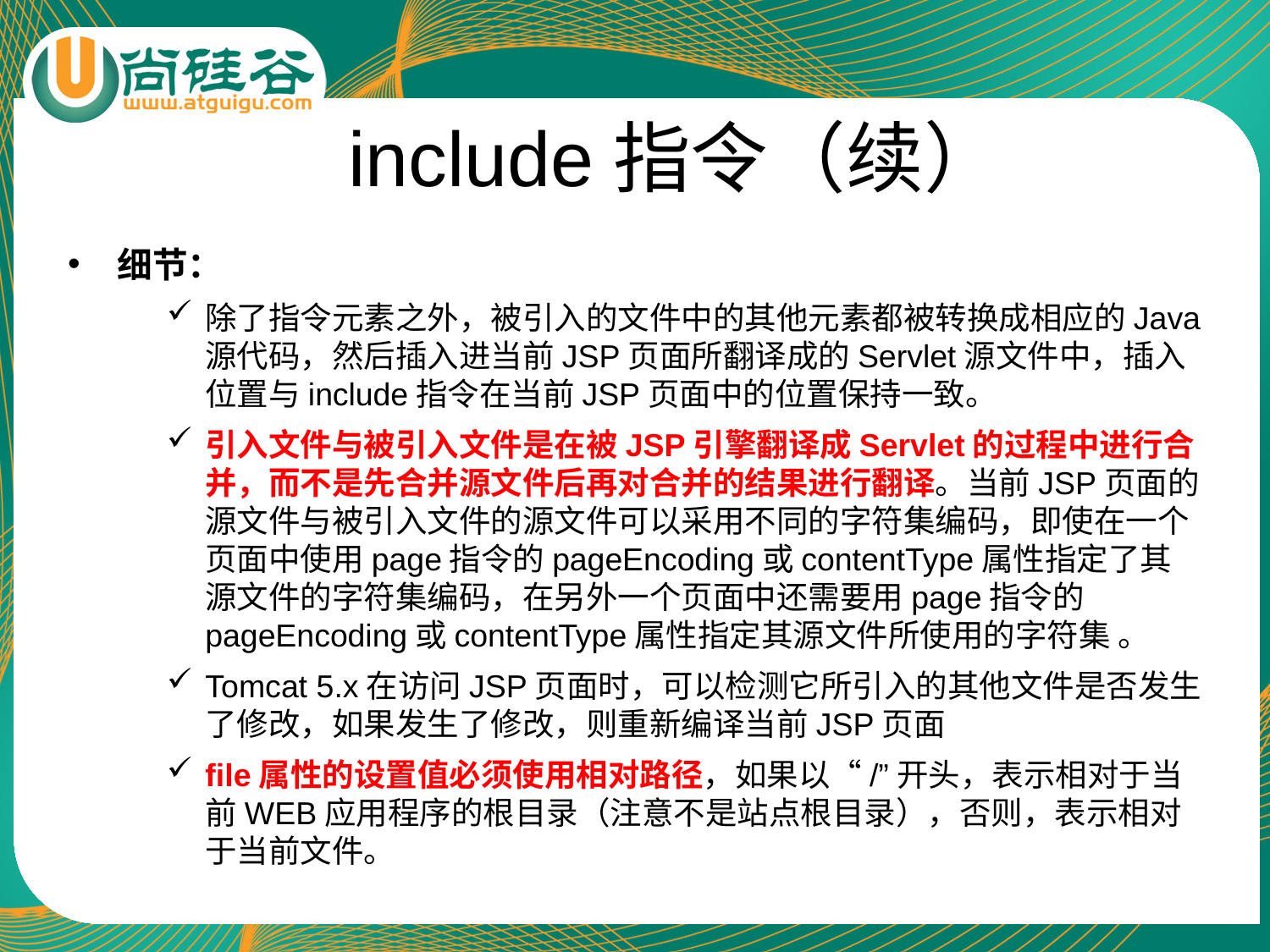

# include指令（续）
细节：
除了指令元素之外，被引入的文件中的其他元素都被转换成相应的Java源代码，然后插入进当前JSP页面所翻译成的Servlet源文件中，插入位置与include指令在当前JSP页面中的位置保持一致。
引入文件与被引入文件是在被JSP引擎翻译成Servlet的过程中进行合并，而不是先合并源文件后再对合并的结果进行翻译。当前JSP页面的源文件与被引入文件的源文件可以采用不同的字符集编码，即使在一个页面中使用page指令的pageEncoding或contentType属性指定了其源文件的字符集编码，在另外一个页面中还需要用page指令的pageEncoding或contentType属性指定其源文件所使用的字符集 。
Tomcat 5.x在访问JSP页面时，可以检测它所引入的其他文件是否发生了修改，如果发生了修改，则重新编译当前JSP页面
file属性的设置值必须使用相对路径，如果以“/”开头，表示相对于当前WEB应用程序的根目录（注意不是站点根目录），否则，表示相对于当前文件。